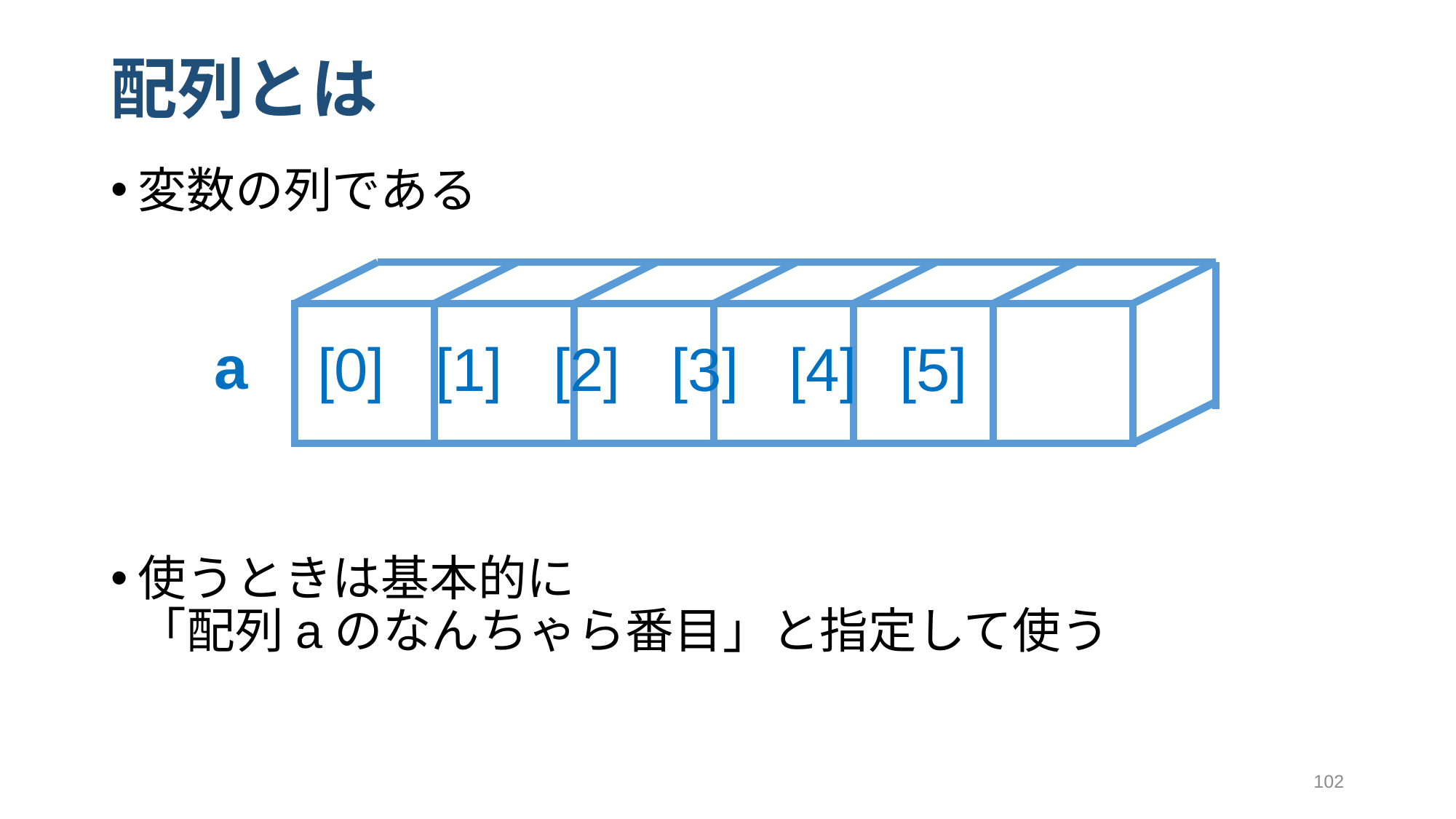

# 配列とは
変数の列である
使うときは基本的に
「配列aのなんちゃら番目」と指定して使う

a
[0]   [1]   [2]   [3]   [4]   [5]
102